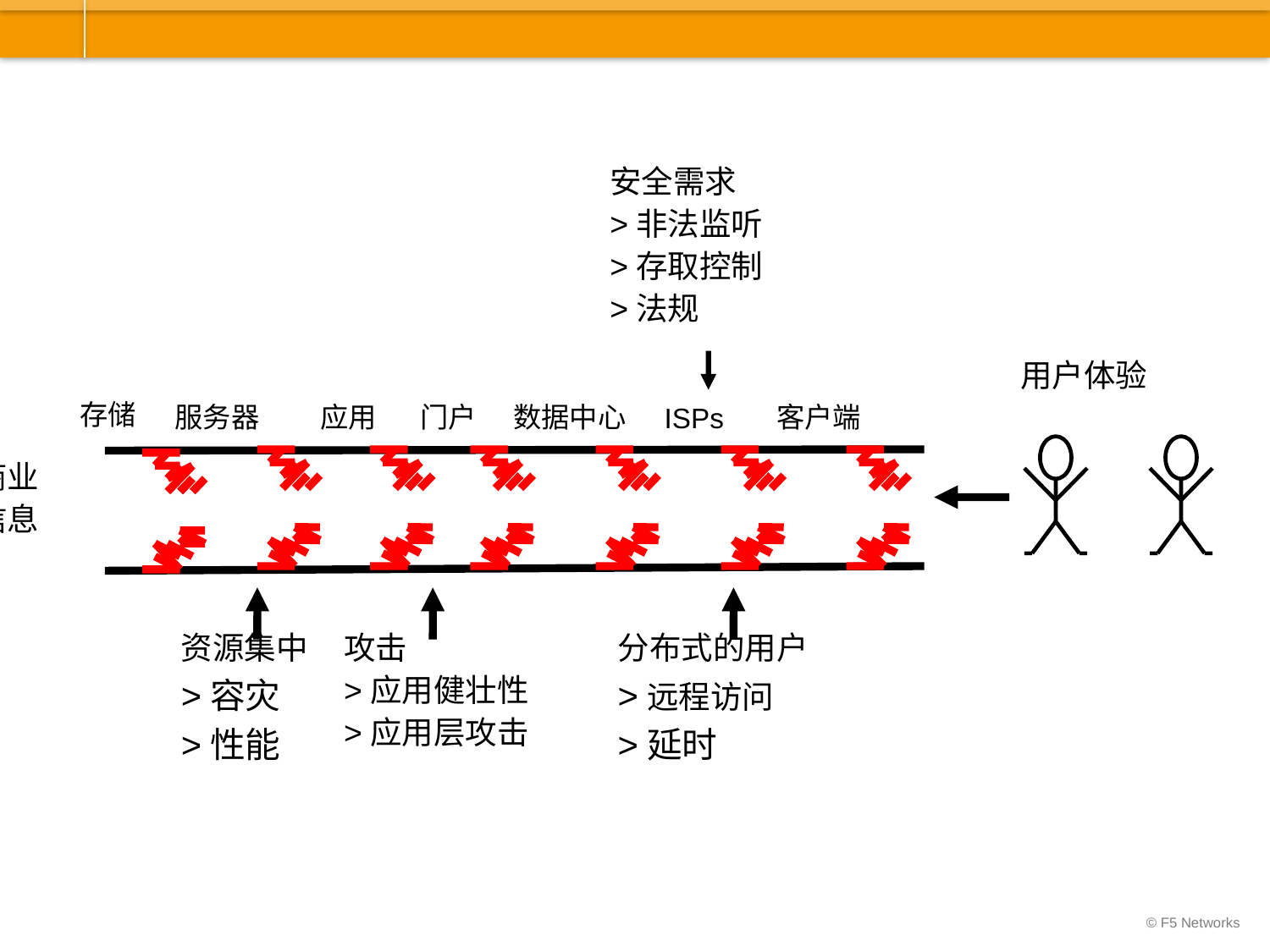

安全需求
>非法监听
>存取控制
>法规

用户体验

存储
服务器
应用
门户
数据中心
客户端
ISPs

商业
信息

资源集中
>容灾
>性能
攻击
>应用健壮性
>应用层攻击
分布式的用户
>远程访问
>延时